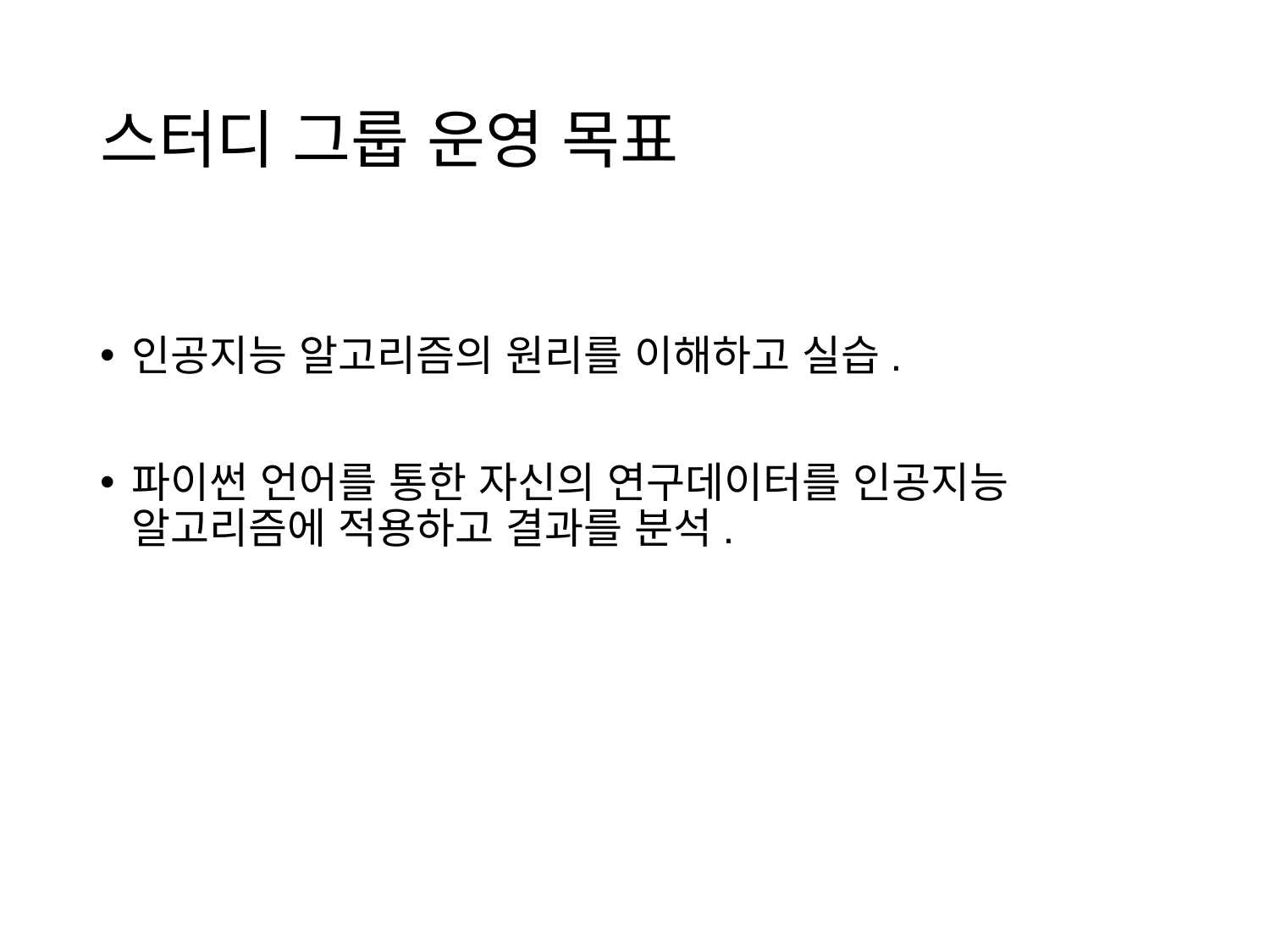

# 스터디 그룹 운영 목표
인공지능 알고리즘의 원리를 이해하고 실습.

파이썬 언어를 통한 자신의 연구데이터를 인공지능 알고리즘에 적용하고 결과를 분석.